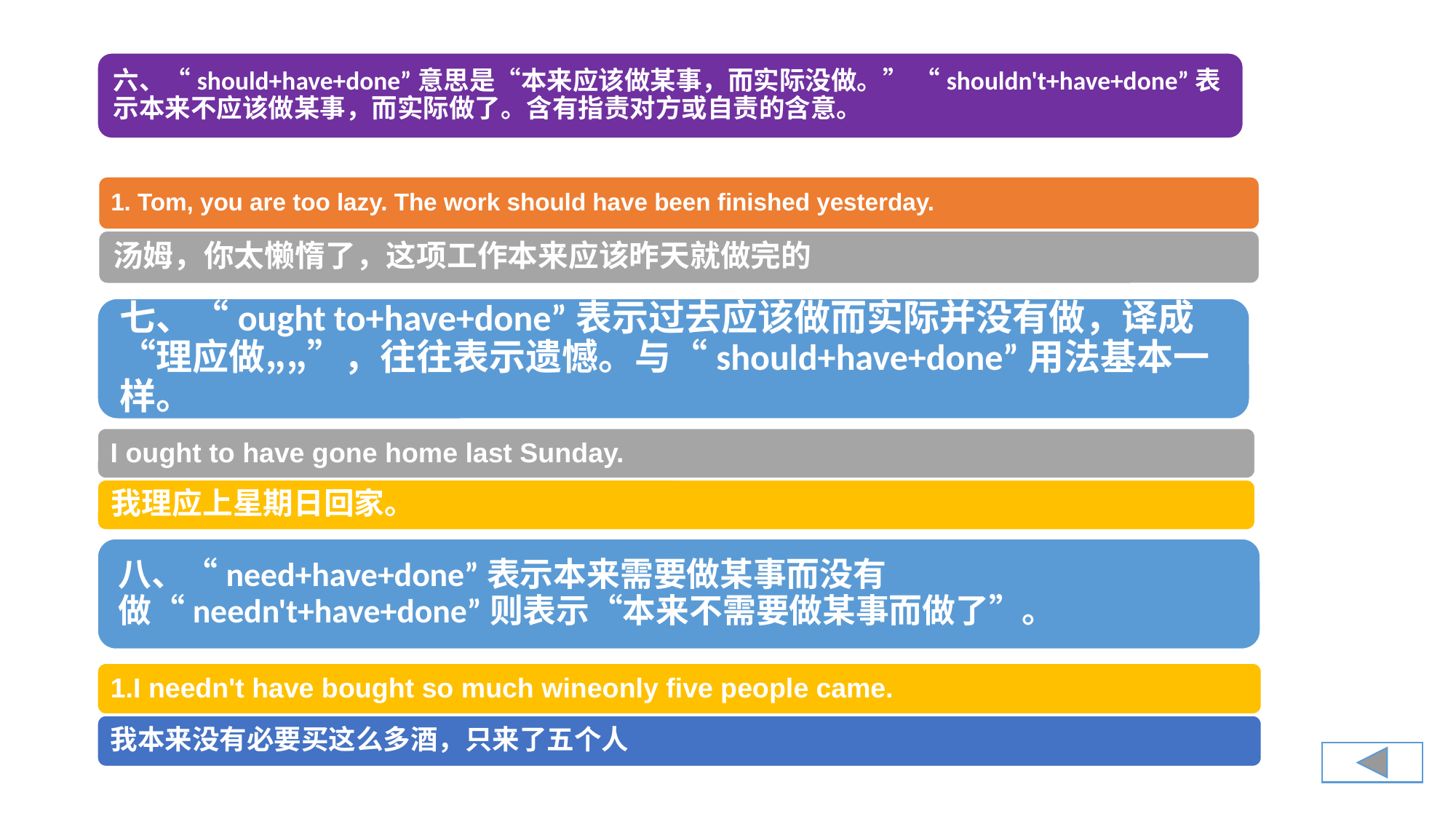

六、“should+have+done”意思是“本来应该做某事，而实际没做。” “shouldn't+have+done”表示本来不应该做某事，而实际做了。含有指责对方或自责的含意。
1. Tom, you are too lazy. The work should have been finished yesterday.
汤姆，你太懒惰了，这项工作本来应该昨天就做完的
七、“ought to+have+done”表示过去应该做而实际并没有做，译成“理应做„„”，往往表示遗憾。与“should+have+done”用法基本一样。
I ought to have gone home last Sunday.
我理应上星期日回家。
八、“need+have+done”表示本来需要做某事而没有做“needn't+have+done”则表示“本来不需要做某事而做了”。
1.I needn't have bought so much wineonly five people came.
我本来没有必要买这么多酒，只来了五个人